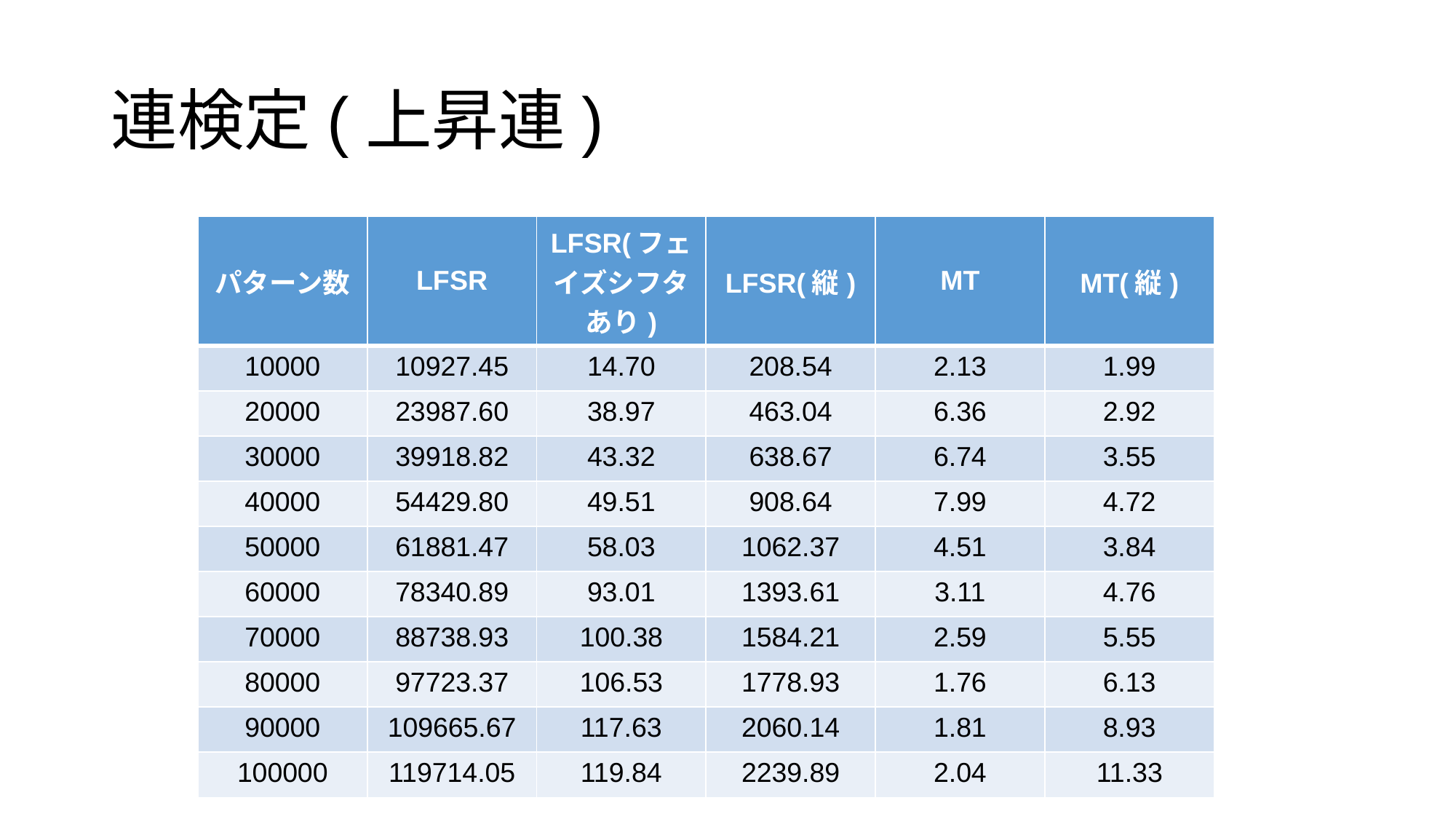

# 連検定(上昇連)
| パターン数 | LFSR | LFSR(フェイズシフタあり) | LFSR(縦) | MT | MT(縦) |
| --- | --- | --- | --- | --- | --- |
| 10000 | 10927.45 | 14.70 | 208.54 | 2.13 | 1.99 |
| 20000 | 23987.60 | 38.97 | 463.04 | 6.36 | 2.92 |
| 30000 | 39918.82 | 43.32 | 638.67 | 6.74 | 3.55 |
| 40000 | 54429.80 | 49.51 | 908.64 | 7.99 | 4.72 |
| 50000 | 61881.47 | 58.03 | 1062.37 | 4.51 | 3.84 |
| 60000 | 78340.89 | 93.01 | 1393.61 | 3.11 | 4.76 |
| 70000 | 88738.93 | 100.38 | 1584.21 | 2.59 | 5.55 |
| 80000 | 97723.37 | 106.53 | 1778.93 | 1.76 | 6.13 |
| 90000 | 109665.67 | 117.63 | 2060.14 | 1.81 | 8.93 |
| 100000 | 119714.05 | 119.84 | 2239.89 | 2.04 | 11.33 |